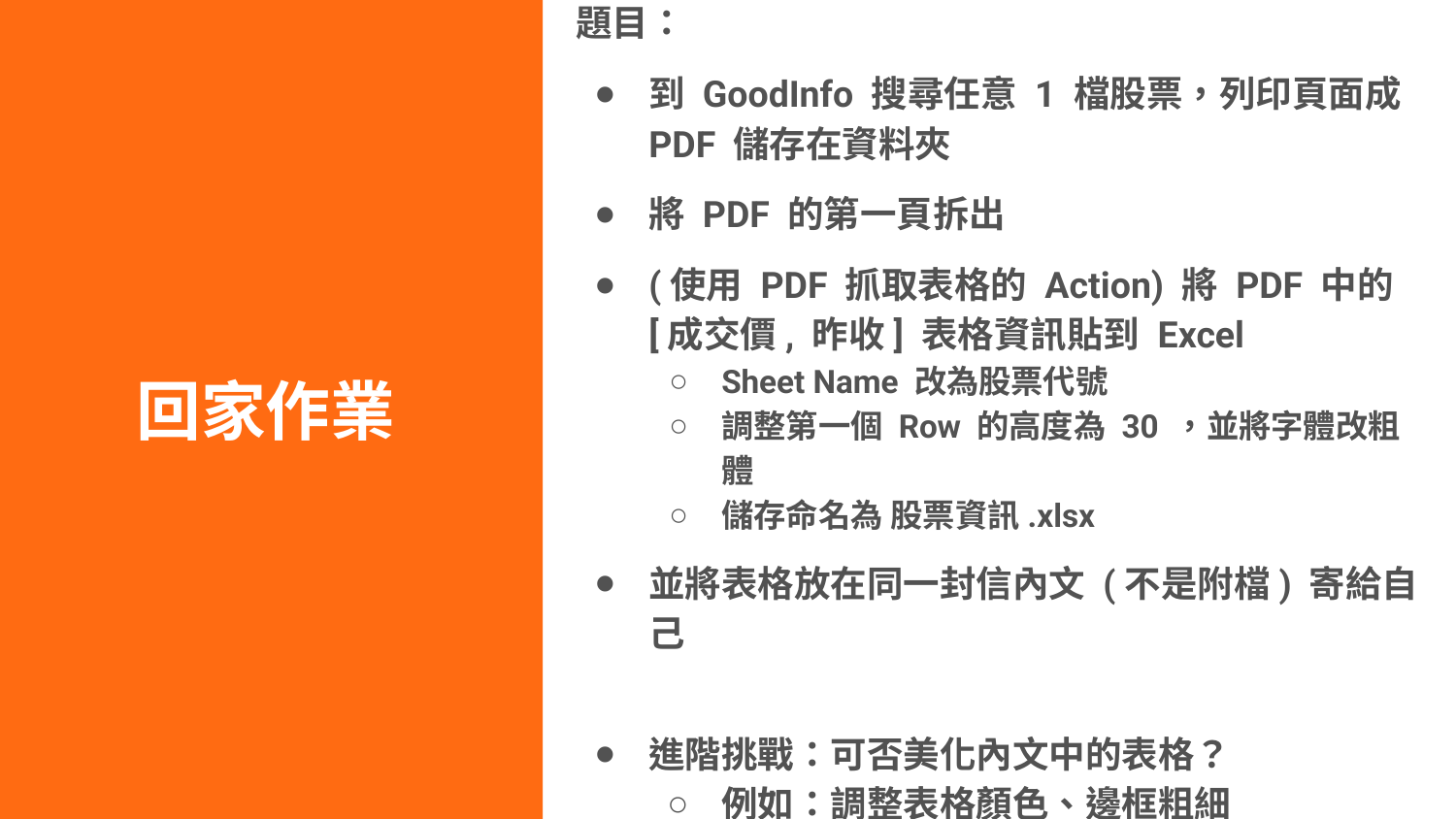

題目：
到 GoodInfo 搜尋任意 1 檔股票，列印頁面成 PDF 儲存在資料夾
將 PDF 的第一頁拆出
(使用 PDF 抓取表格的 Action) 將 PDF 中的 [成交價, 昨收] 表格資訊貼到 Excel
Sheet Name 改為股票代號
調整第一個 Row 的高度為 30 ，並將字體改粗體
儲存命名為 股票資訊.xlsx
並將表格放在同一封信內文 (不是附檔) 寄給自己

進階挑戰：可否美化內文中的表格？
例如：調整表格顏色、邊框粗細
回家作業